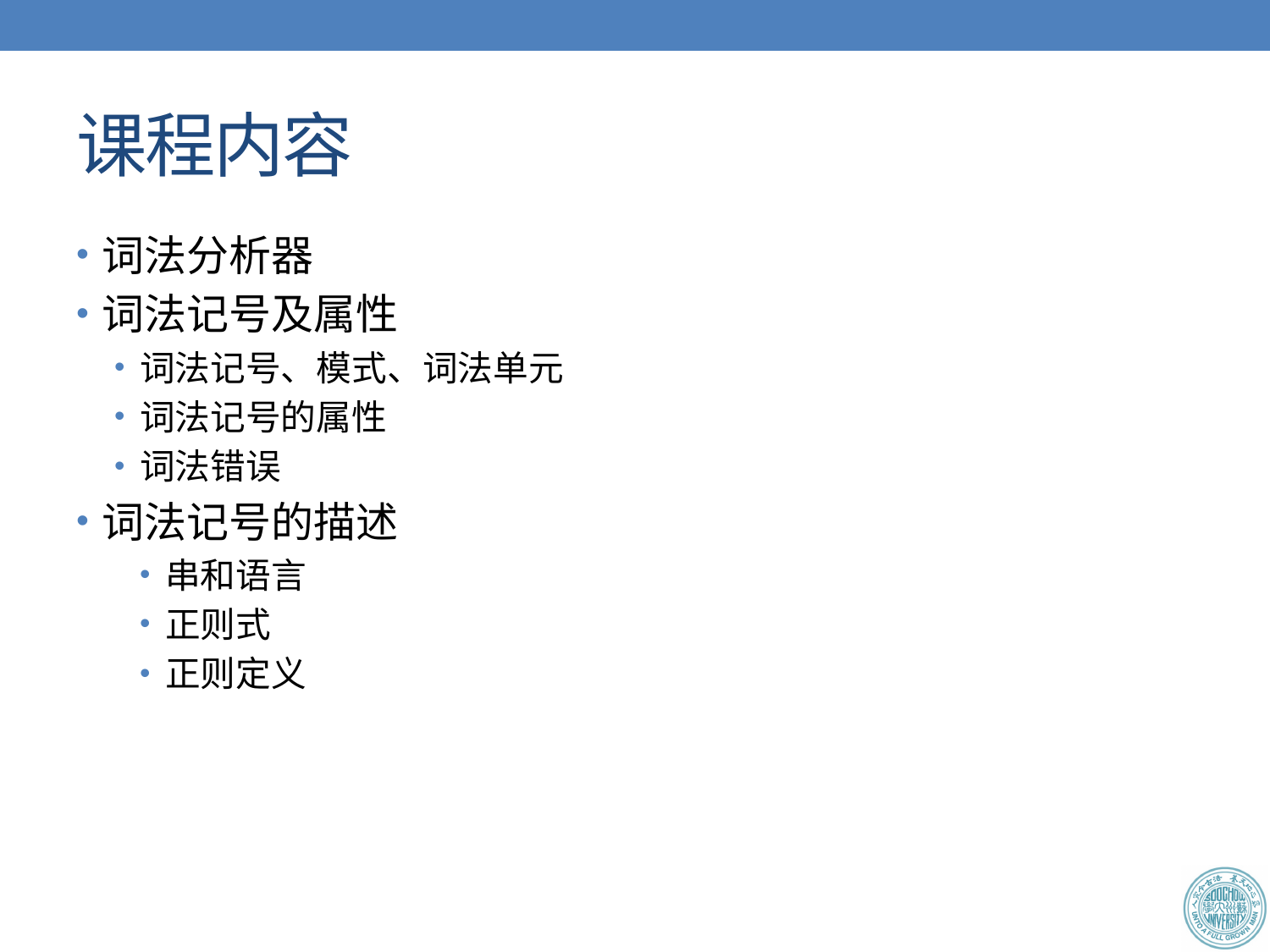

# 课程内容
词法分析器
词法记号及属性
词法记号、模式、词法单元
词法记号的属性
词法错误
词法记号的描述
串和语言
正则式
正则定义